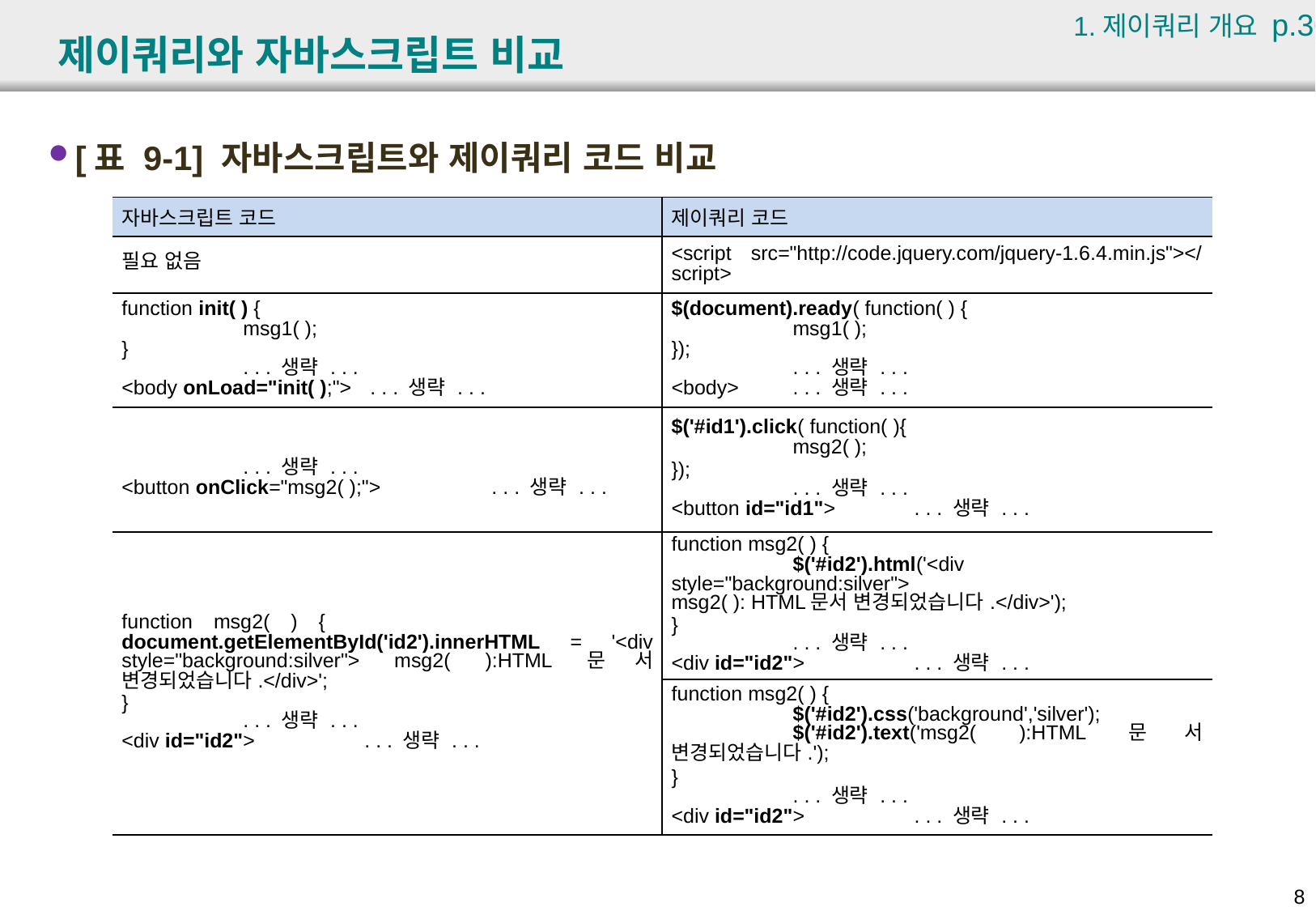

1.제이쿼리 개요 p.307
# 제이쿼리와 자바스크립트 비교
[표 9-1] 자바스크립트와 제이쿼리 코드 비교

| 자바스크립트 코드 | 제이쿼리 코드 |
| --- | --- |
| 필요 없음 | <script src="http://code.jquery.com/jquery-1.6.4.min.js"></script> |
| function init( ) { msg1( ); } . . . 생략 . . . <body onLoad="init( );"> . . . 생략 . . . | $(document).ready( function( ) { msg1( ); }); . . . 생략 . . . <body> . . . 생략 . . . |
| . . . 생략 . . . <button onClick="msg2( );"> . . . 생략 . . . | $('#id1').click( function( ){ msg2( ); }); . . . 생략 . . . <button id="id1"> . . . 생략 . . . |
| function msg2( ) { document.getElementById('id2').innerHTML = '<div style="background:silver"> msg2( ):HTML문서 변경되었습니다.</div>'; } . . . 생략 . . . <div id="id2"> . . . 생략 . . . | function msg2( ) { $('#id2').html('<div style="background:silver"> msg2( ): HTML문서 변경되었습니다.</div>'); } . . . 생략 . . . <div id="id2"> . . . 생략 . . . |
|  | function msg2( ) { $('#id2').css('background','silver'); $('#id2').text('msg2( ):HTML문서 변경되었습니다.'); } . . . 생략 . . . <div id="id2"> . . . 생략 . . . |